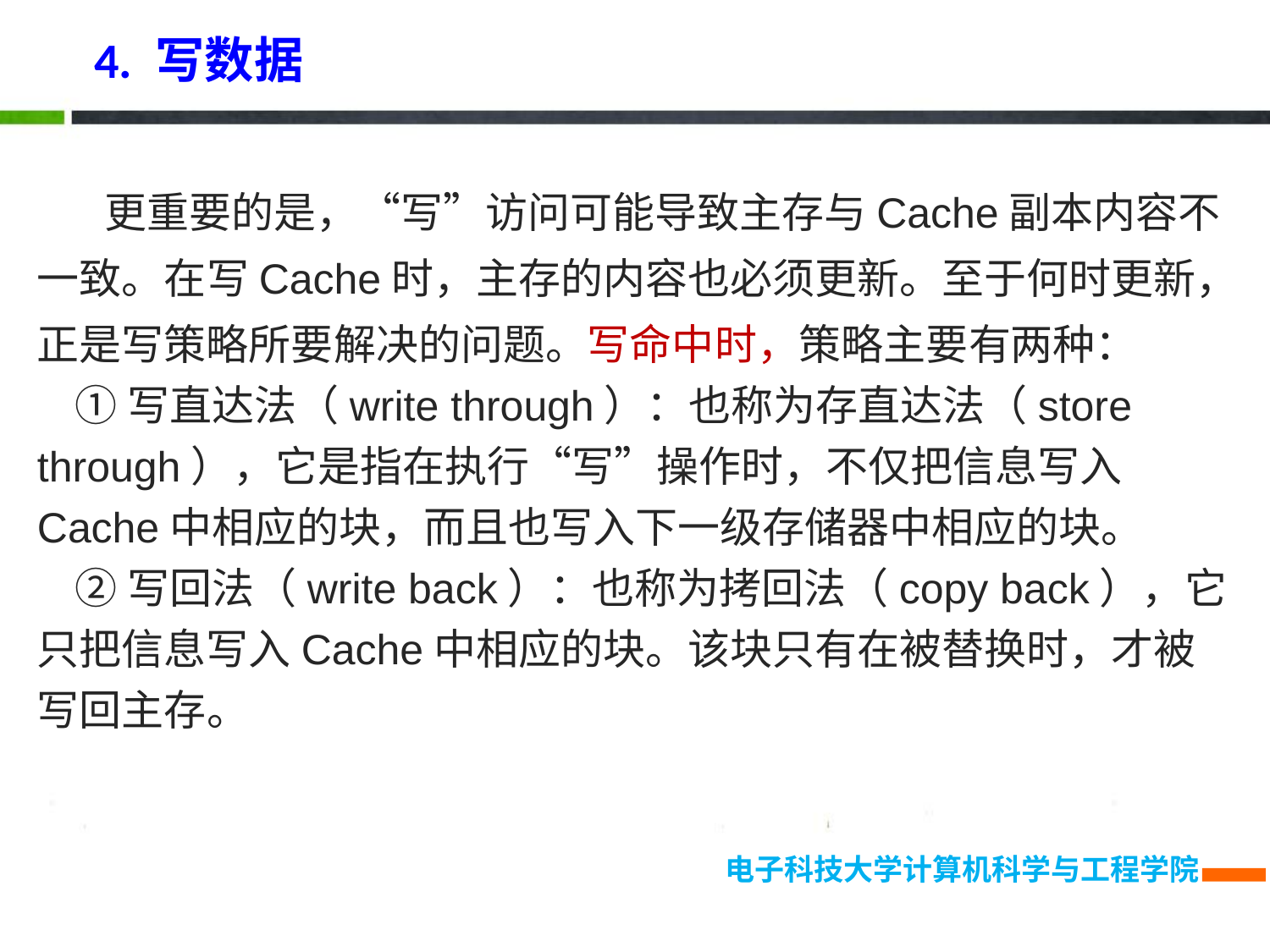

4. 写数据
      更重要的是，“写”访问可能导致主存与Cache副本内容不一致。在写Cache时，主存的内容也必须更新。至于何时更新，正是写策略所要解决的问题。写命中时，策略主要有两种：
    ①写直达法（write through）：也称为存直达法（store through），它是指在执行“写”操作时，不仅把信息写入Cache中相应的块，而且也写入下一级存储器中相应的块。
    ②写回法（write back）：也称为拷回法（copy back），它只把信息写入Cache中相应的块。该块只有在被替换时，才被写回主存。
43